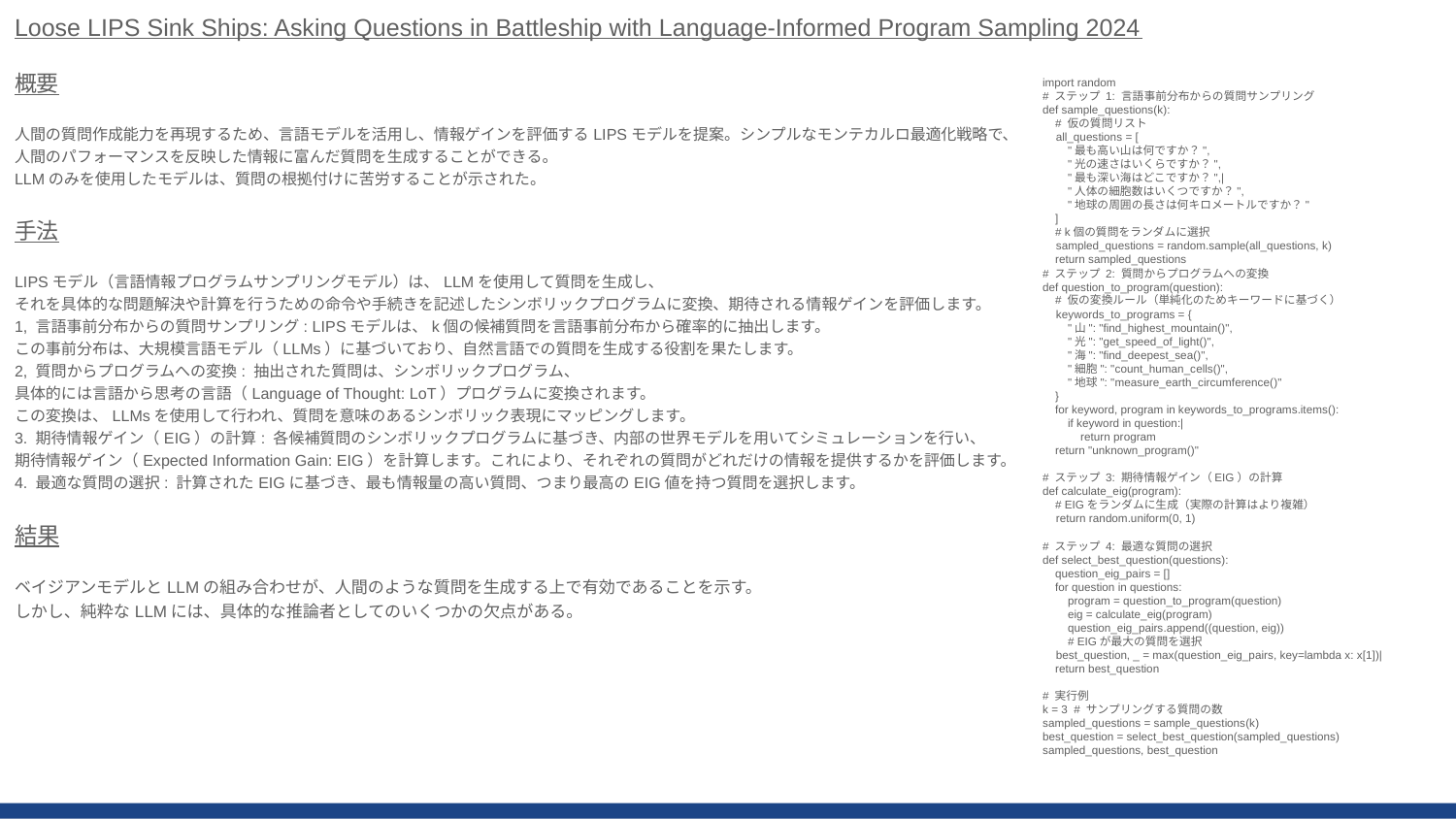

Loose LIPS Sink Ships: Asking Questions in Battleship with Language-Informed Program Sampling 2024
概要
人間の質問作成能力を再現するため、言語モデルを活用し、情報ゲインを評価するLIPSモデルを提案。シンプルなモンテカルロ最適化戦略で、
人間のパフォーマンスを反映した情報に富んだ質問を生成することができる。
LLMのみを使用したモデルは、質問の根拠付けに苦労することが示された。
手法
LIPSモデル（言語情報プログラムサンプリングモデル）は、LLMを使用して質問を生成し、
それを具体的な問題解決や計算を行うための命令や手続きを記述したシンボリックプログラムに変換、期待される情報ゲインを評価します。
1, 言語事前分布からの質問サンプリング: LIPSモデルは、k個の候補質問を言語事前分布から確率的に抽出します。
この事前分布は、大規模言語モデル（LLMs）に基づいており、自然言語での質問を生成する役割を果たします。
2, 質問からプログラムへの変換: 抽出された質問は、シンボリックプログラム、
具体的には言語から思考の言語（Language of Thought: LoT）プログラムに変換されます。
この変換は、LLMsを使用して行われ、質問を意味のあるシンボリック表現にマッピングします。
3. 期待情報ゲイン（EIG）の計算: 各候補質問のシンボリックプログラムに基づき、内部の世界モデルを用いてシミュレーションを行い、
期待情報ゲイン（Expected Information Gain: EIG）を計算します。これにより、それぞれの質問がどれだけの情報を提供するかを評価します。
4. 最適な質問の選択: 計算されたEIGに基づき、最も情報量の高い質問、つまり最高のEIG値を持つ質問を選択します。
結果
ベイジアンモデルとLLMの組み合わせが、人間のような質問を生成する上で有効であることを示す。
しかし、純粋なLLMには、具体的な推論者としてのいくつかの欠点がある。

import random
# ステップ 1: 言語事前分布からの質問サンプリング
def sample_questions(k):
    # 仮の質問リスト
    all_questions = [
        "最も高い山は何ですか？",
        "光の速さはいくらですか？",
        "最も深い海はどこですか？",|
        "人体の細胞数はいくつですか？",
        "地球の周囲の長さは何キロメートルですか？"
    ]
    # k個の質問をランダムに選択
    sampled_questions = random.sample(all_questions, k)
    return sampled_questions
# ステップ 2: 質問からプログラムへの変換
def question_to_program(question):
    # 仮の変換ルール（単純化のためキーワードに基づく）
    keywords_to_programs = {
        "山": "find_highest_mountain()",
        "光": "get_speed_of_light()",
        "海": "find_deepest_sea()",
        "細胞": "count_human_cells()",
        "地球": "measure_earth_circumference()"
    }
    for keyword, program in keywords_to_programs.items():
        if keyword in question:|
            return program
    return "unknown_program()"
# ステップ 3: 期待情報ゲイン（EIG）の計算
def calculate_eig(program):
    # EIGをランダムに生成（実際の計算はより複雑）
    return random.uniform(0, 1)
# ステップ 4: 最適な質問の選択
def select_best_question(questions):
    question_eig_pairs = []
    for question in questions:
        program = question_to_program(question)
        eig = calculate_eig(program)
        question_eig_pairs.append((question, eig))
        # EIGが最大の質問を選択
    best_question, _ = max(question_eig_pairs, key=lambda x: x[1])|
    return best_question
# 実行例
k = 3  # サンプリングする質問の数
sampled_questions = sample_questions(k)
best_question = select_best_question(sampled_questions)
sampled_questions, best_question